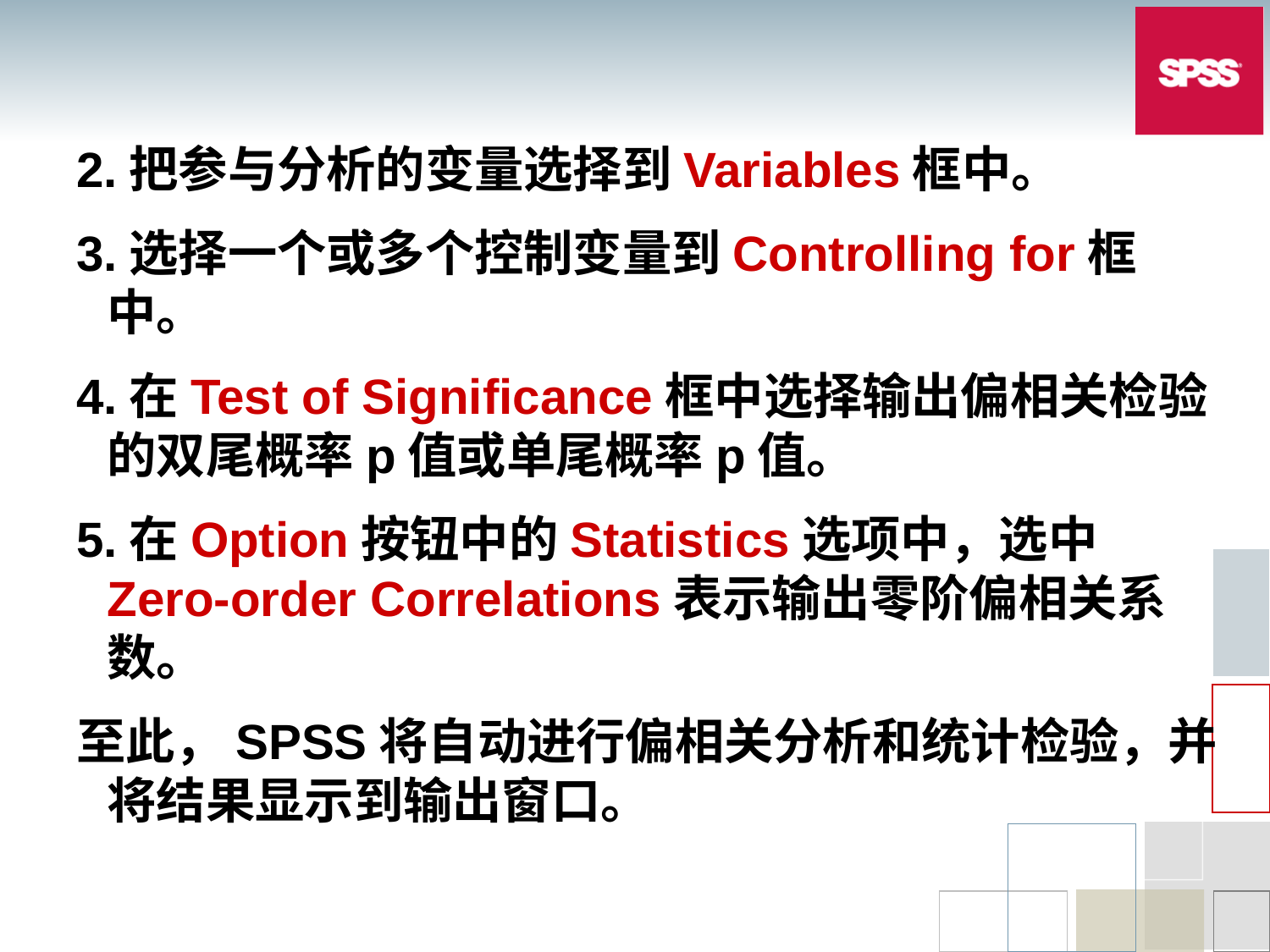

2.把参与分析的变量选择到Variables框中。
3.选择一个或多个控制变量到Controlling for框中。
4.在Test of Significance框中选择输出偏相关检验的双尾概率p值或单尾概率p值。
5.在Option按钮中的Statistics选项中，选中Zero-order Correlations表示输出零阶偏相关系数。
至此，SPSS将自动进行偏相关分析和统计检验，并将结果显示到输出窗口。